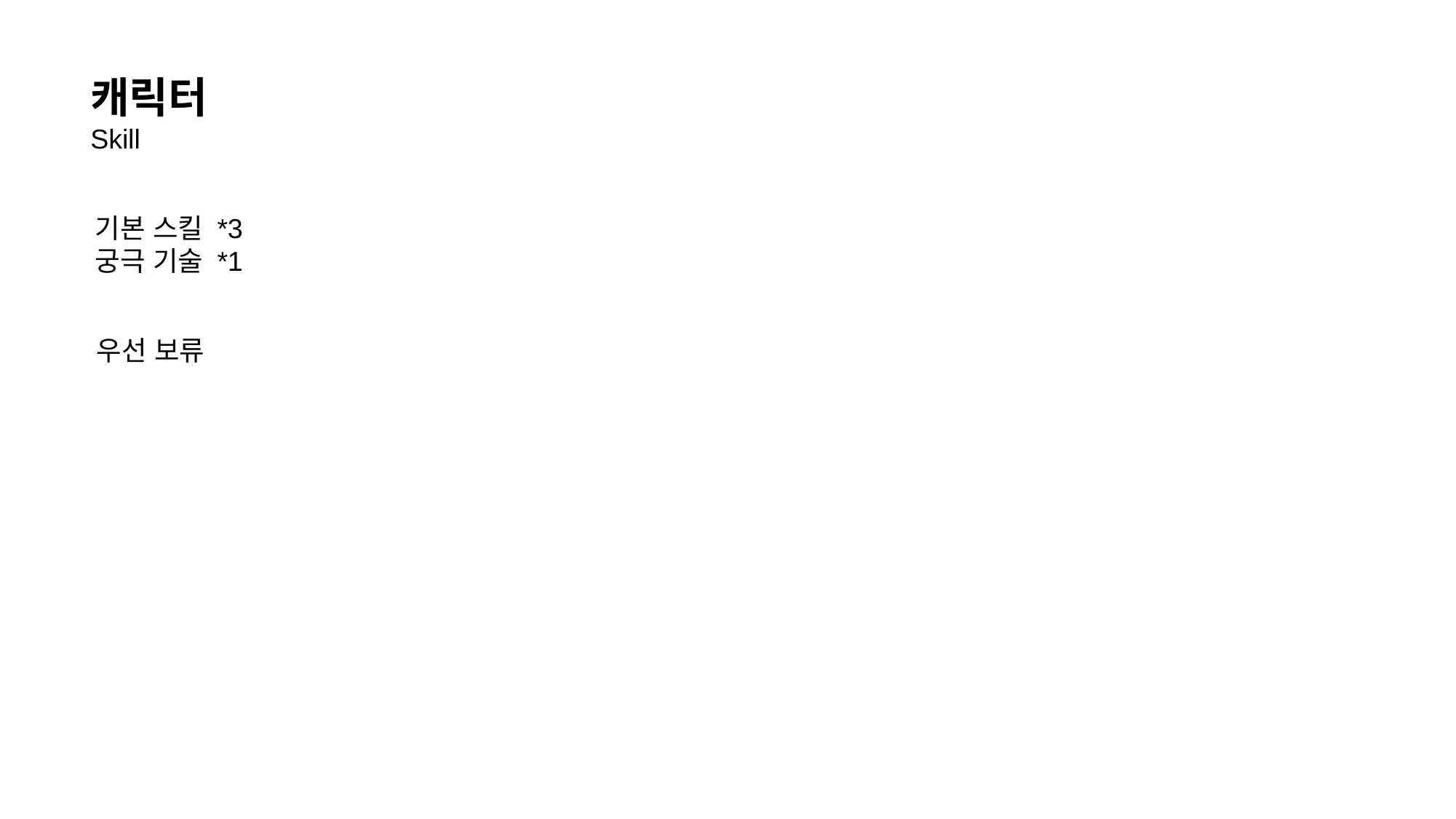

캐릭터
Skill
기본 스킬 *3
궁극 기술 *1
우선 보류